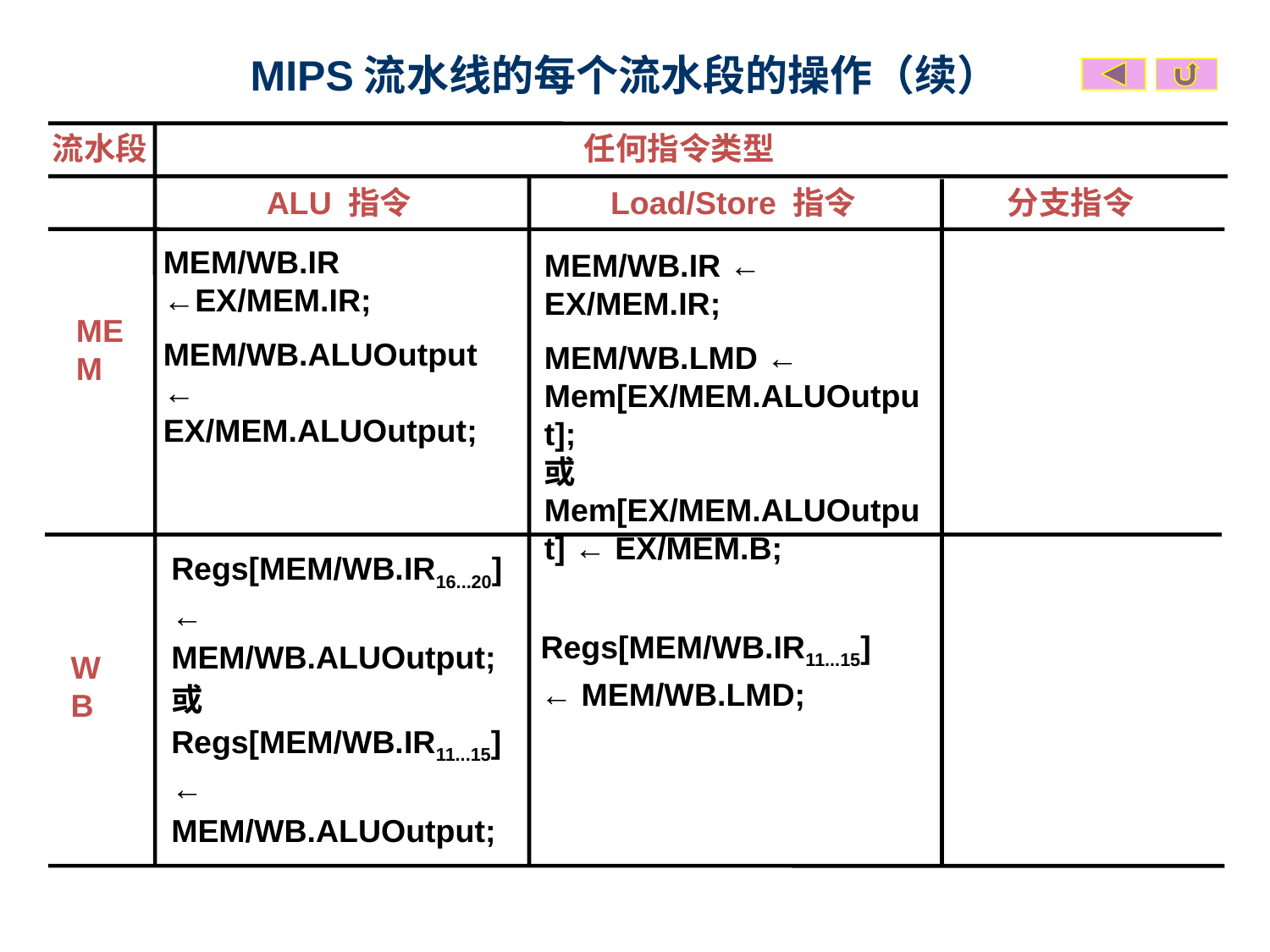

MIPS流水线的每个流水段的操作（续）
流水段
任何指令类型

ALU 指令
Load/Store 指令
分支指令

MEM/WB.IR ←EX/MEM.IR;
MEM/WB.ALUOutput ←
EX/MEM.ALUOutput;
MEM/WB.IR ← EX/MEM.IR;
MEM/WB.LMD ←
Mem[EX/MEM.ALUOutput];
或
Mem[EX/MEM.ALUOutput] ← EX/MEM.B;
MEM

Regs[MEM/WB.IR16...20]
← MEM/WB.ALUOutput;
或
Regs[MEM/WB.IR11...15]
← MEM/WB.ALUOutput;
Regs[MEM/WB.IR11...15]
← MEM/WB.LMD;
WB